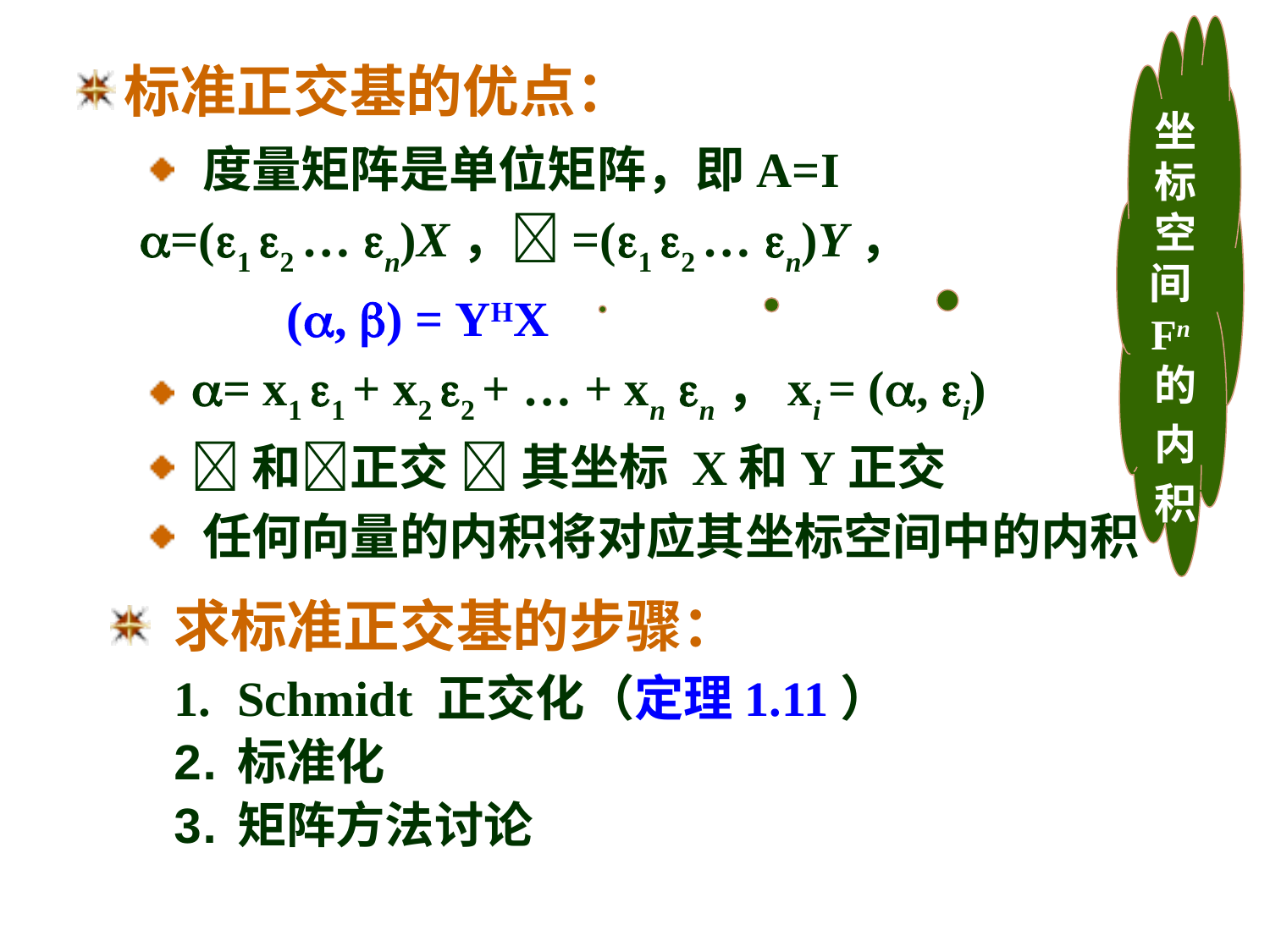

坐标空间Fn的
内
积
标准正交基的优点：
 度量矩阵是单位矩阵，即A=I
α=(ε1 ε2 … εn)X，β=(ε1 ε2 … εn)Y，
            (α, β) = YHX
 α= x1 ε1 + x2 ε2 + … + xn εn，xi = (α, εi)
 α和β正交 ⇔ 其坐标 X和Y正交
 任何向量的内积将对应其坐标空间中的内积
求标准正交基的步骤：
Schmidt 正交化（定理1.11）
标准化
矩阵方法讨论